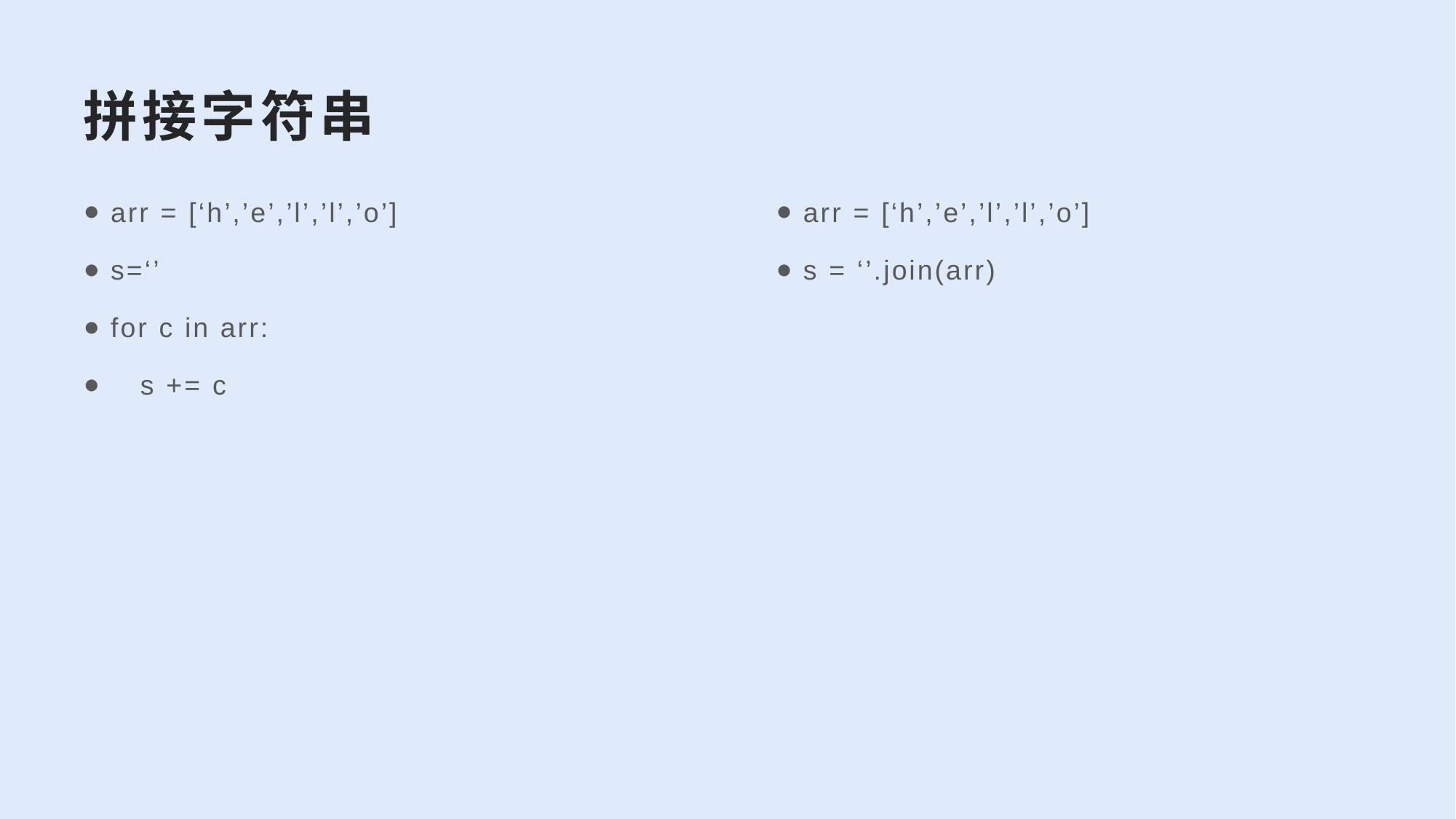

# 拼接字符串
arr = [‘h’,’e’,’l’,’l’,’o’]
s=‘’
for c in arr:
   s += c
arr = [‘h’,’e’,’l’,’l’,’o’]
s = ‘’.join(arr)